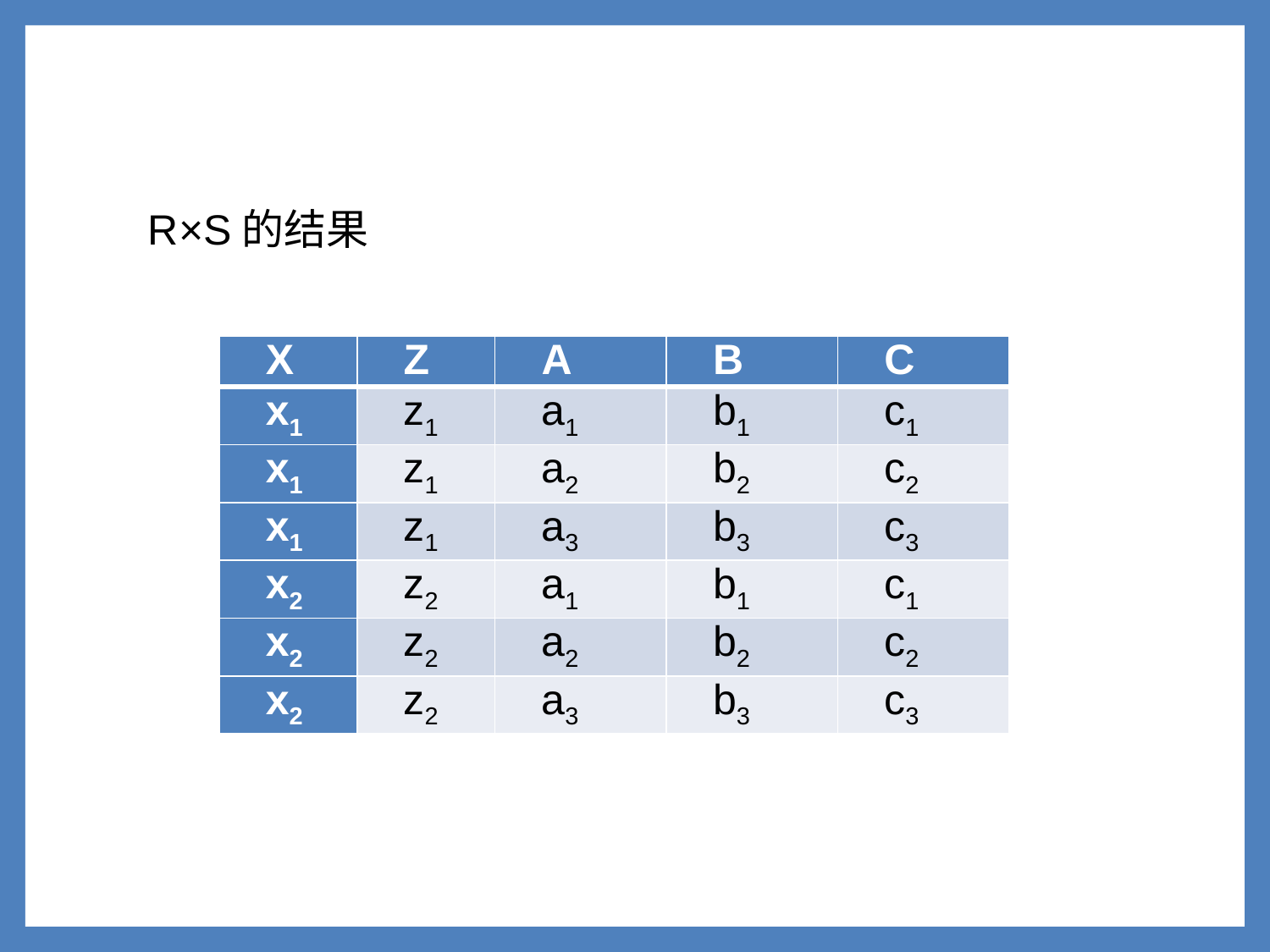

R×S的结果
1

| X | Z | A | B | C |
| --- | --- | --- | --- | --- |
| x1 | z1 | a1 | b1 | c1 |
| x1 | z1 | a2 | b2 | c2 |
| x1 | z1 | a3 | b3 | c3 |
| x2 | z2 | a1 | b1 | c1 |
| x2 | z2 | a2 | b2 | c2 |
| x2 | z2 | a3 | b3 | c3 |